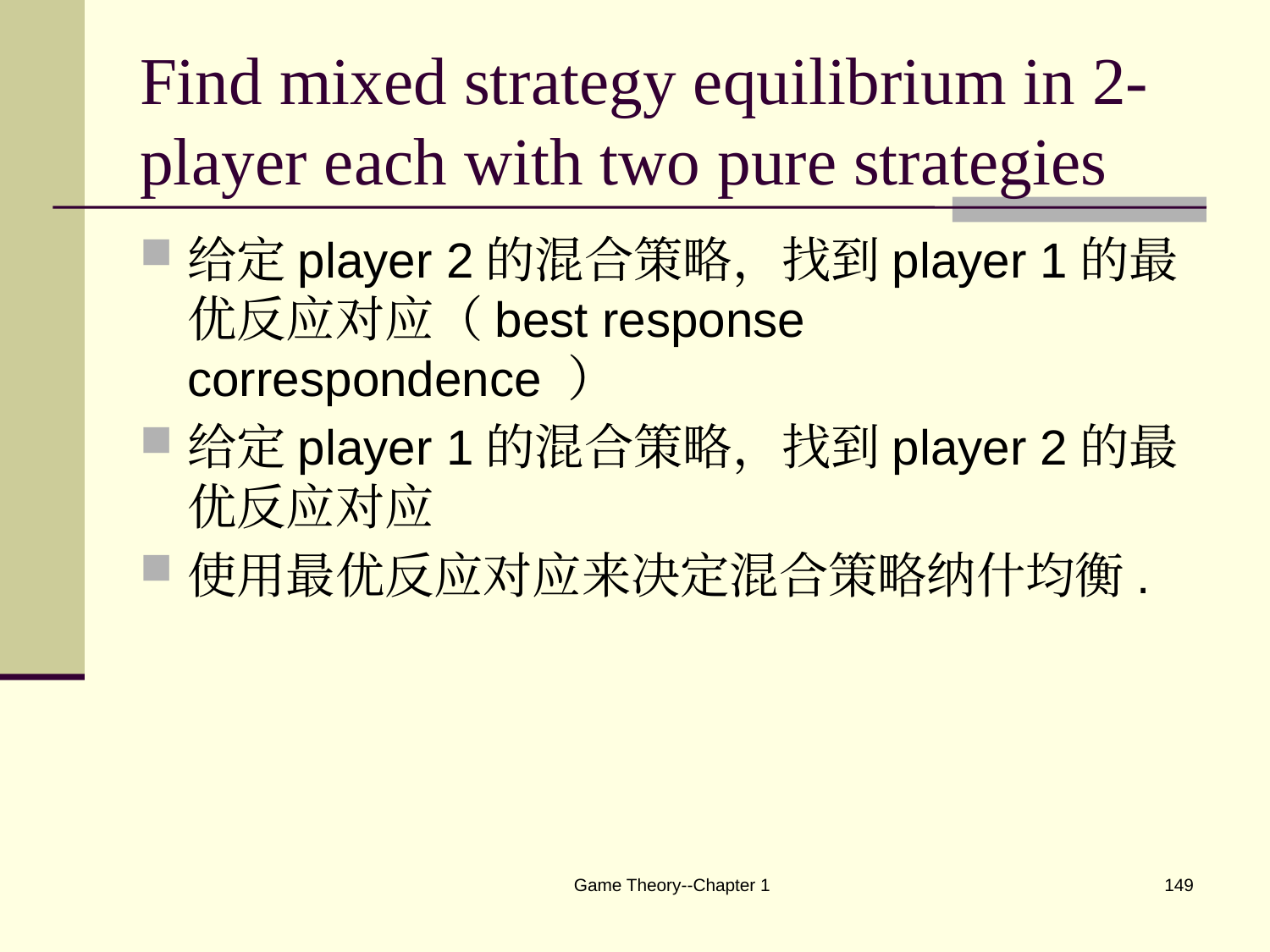

# Find mixed strategy equilibrium in 2-player each with two pure strategies
给定player 2的混合策略，找到player 1的最优反应对应（best response correspondence ）
给定player 1的混合策略，找到player 2的最优反应对应
使用最优反应对应来决定混合策略纳什均衡.

Game Theory--Chapter 1
149